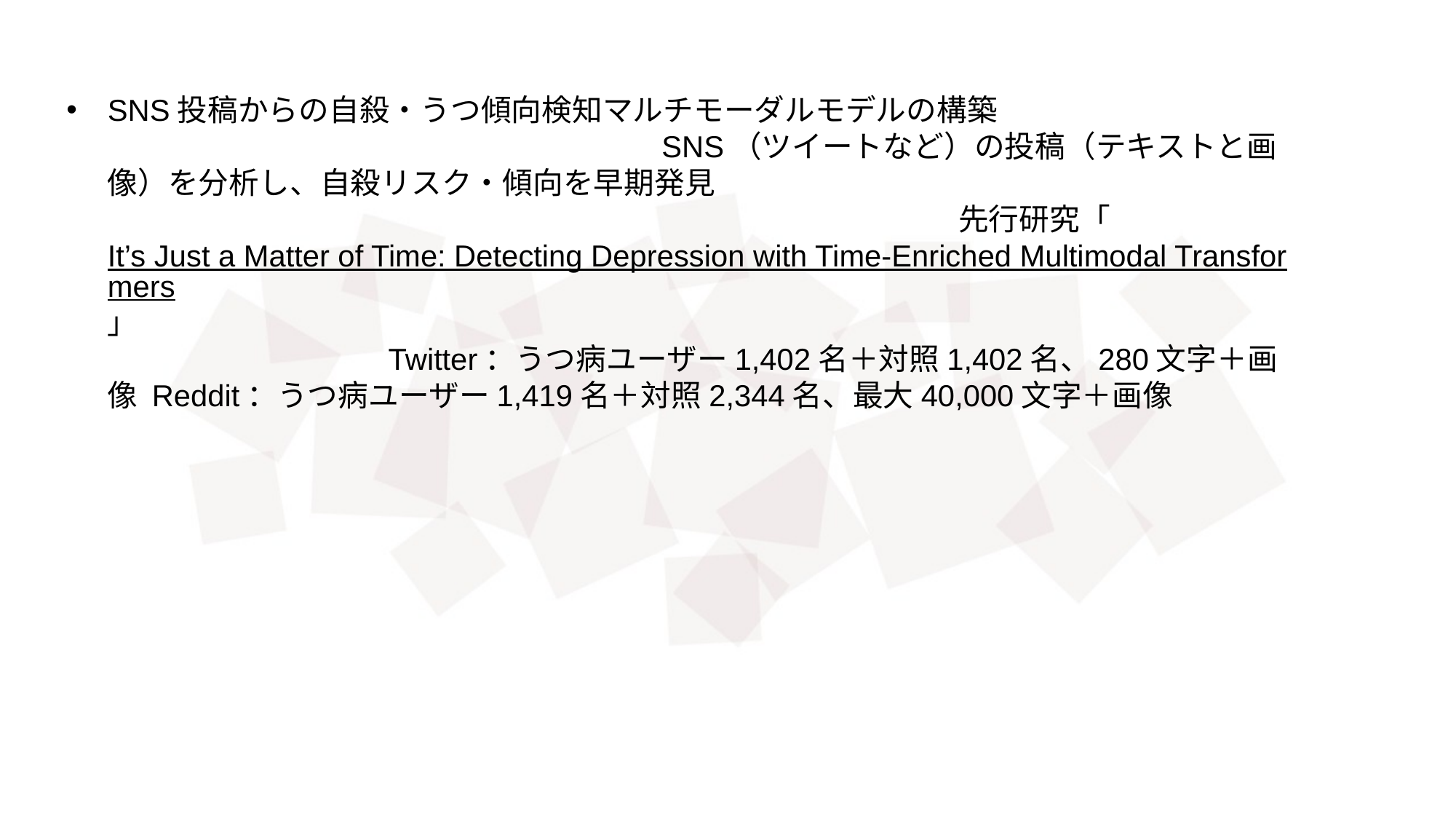

SNS投稿からの自殺・うつ傾向検知マルチモーダルモデルの構築　　　　　　　　　　　　　　　　　　　　　　　　　　　　SNS（ツイートなど）の投稿（テキストと画像）を分析し、自殺リスク・傾向を早期発見　　　　　　　　　　　　　　　　　　　　　　　　　　　　　　　　　　　　　　　　　　　　　　　先行研究「 It’s Just a Matter of Time: Detecting Depression with Time-Enriched Multimodal Transformers」 　　　　　　　　　　　　　　　　　　　　　　　　　　　　　　　　　　　　　　　　　　　　　　　Twitter：うつ病ユーザー1,402名＋対照1,402名、280文字＋画像 ​Reddit：うつ病ユーザー1,419名＋対照2,344名、最大40,000文字＋画像